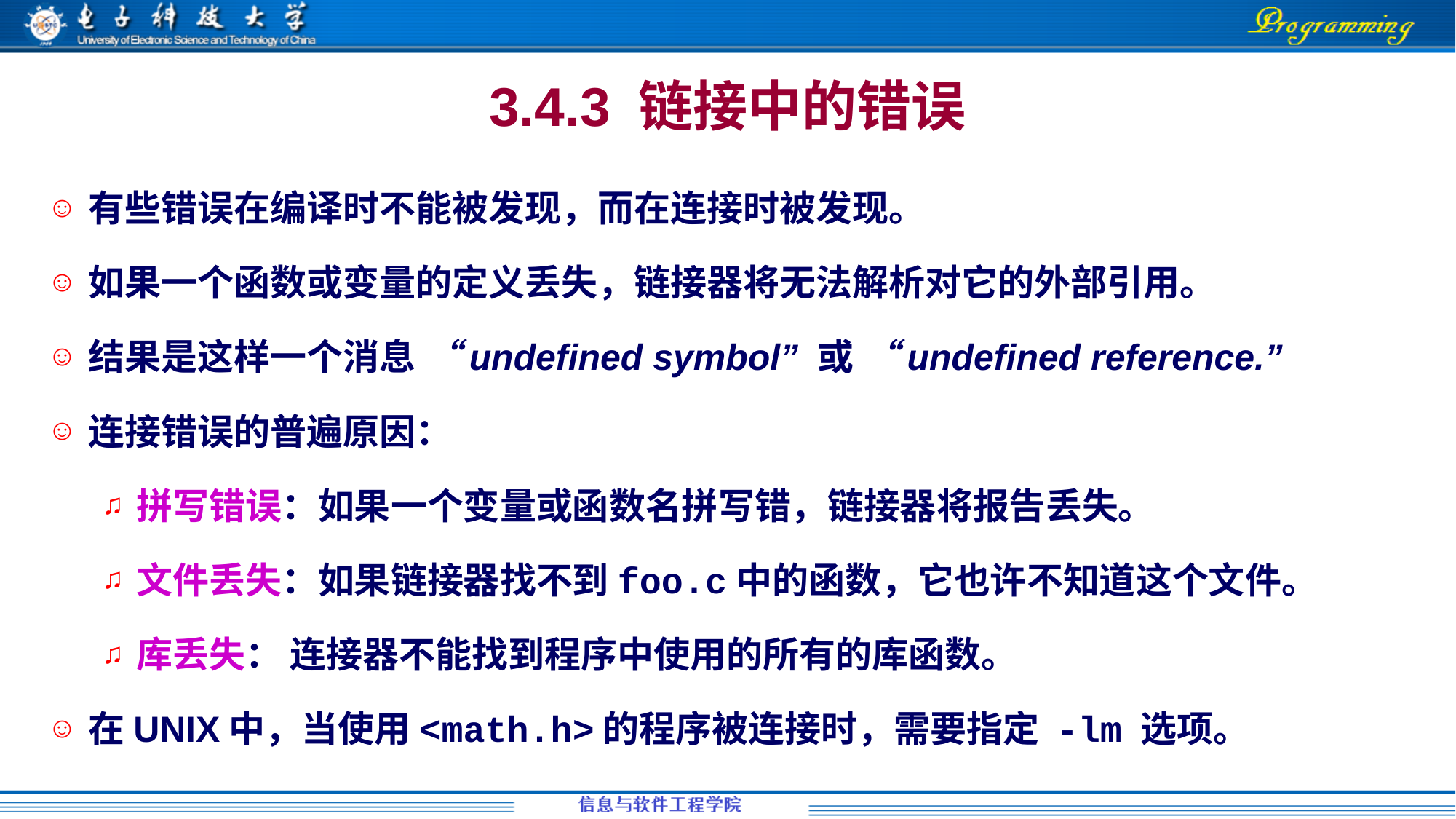

3.4.3 链接中的错误
有些错误在编译时不能被发现，而在连接时被发现。
如果一个函数或变量的定义丢失，链接器将无法解析对它的外部引用。
结果是这样一个消息 “undefined symbol” 或 “undefined reference.”
连接错误的普遍原因：
拼写错误：如果一个变量或函数名拼写错，链接器将报告丢失。
文件丢失：如果链接器找不到foo.c中的函数，它也许不知道这个文件。
库丢失： 连接器不能找到程序中使用的所有的库函数。
在UNIX中，当使用<math.h>的程序被连接时，需要指定 -lm 选项。